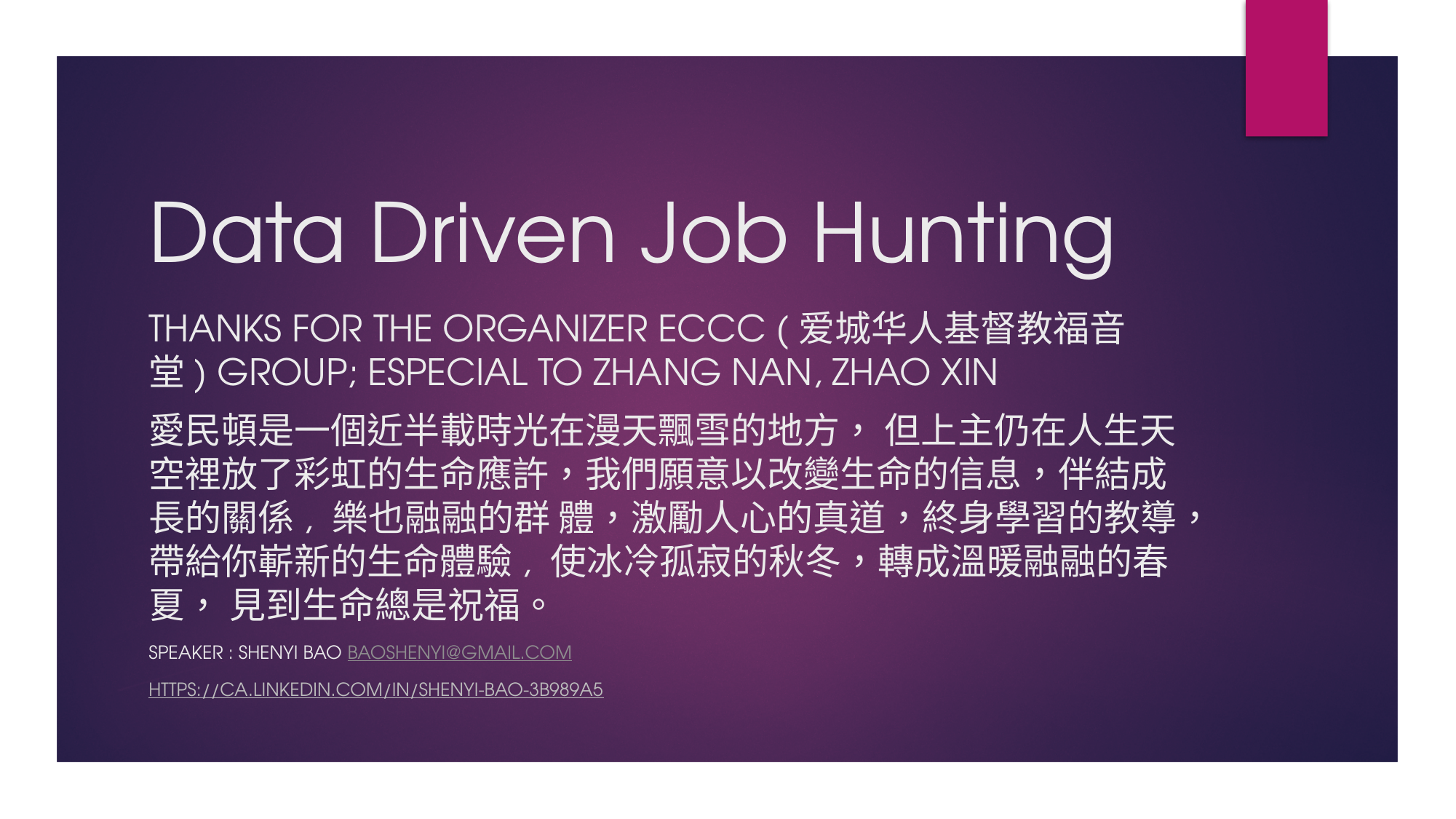

# Data Driven Job Hunting
Thanks for the organizer ECCC (爱城华人基督教福音堂) group; especial to Zhang Nan, Zhao Xin
愛民頓是一個近半載時光在漫天飄雪的地方， 但上主仍在人生天空裡放了彩虹的生命應許，我們願意以改變生命的信息，伴結成長的關係, 樂也融融的群 體，激勵人心的真道，終身學習的教導，帶給你嶄新的生命體驗, 使冰冷孤寂的秋冬，轉成溫暖融融的春夏， 見到生命總是祝福。
Speaker : Shenyi Bao baoshenyi@gmail.com
https://ca.linkedin.com/in/shenyi-bao-3b989a5